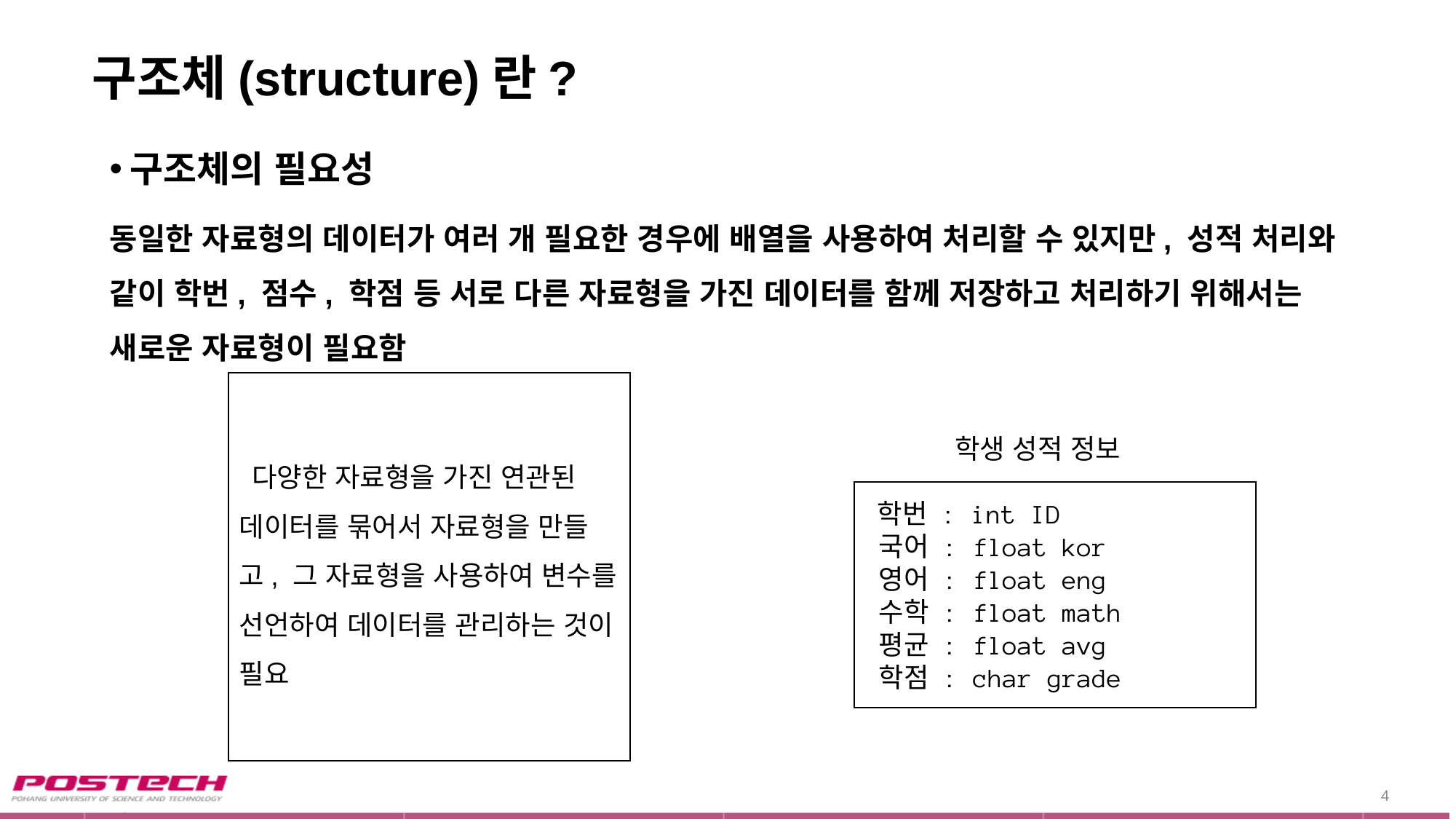

# 구조체(structure)란?
구조체의 필요성
동일한 자료형의 데이터가 여러 개 필요한 경우에 배열을 사용하여 처리할 수 있지만, 성적 처리와 같이 학번, 점수, 학점 등 서로 다른 자료형을 가진 데이터를 함께 저장하고 처리하기 위해서는 새로운 자료형이 필요함

 다양한 자료형을 가진 연관된 데이터를 묶어서 자료형을 만들고, 그 자료형을 사용하여 변수를 선언하여 데이터를 관리하는 것이 필요

학생 성적 정보

 학번 : int ID
 국어 : float kor
 영어 : float eng
 수학 : float math
 평균 : float avg
 학점 : char grade

4